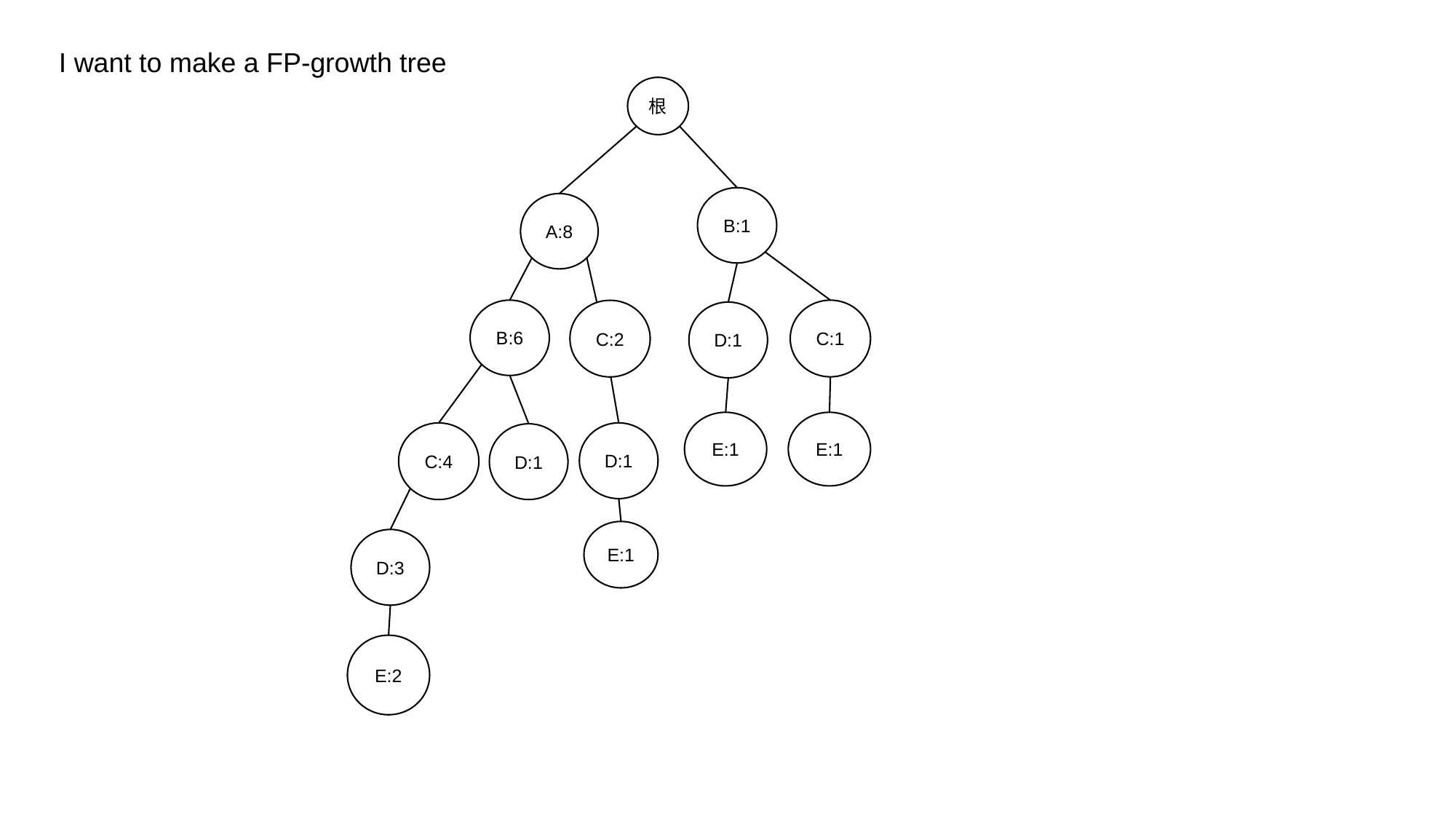

I want to make a FP-growth tree
根
B:1
A:8
B:6
C:1
C:2
D:1
E:1
E:1
C:4
D:1
D:1
E:1
D:3
E:2